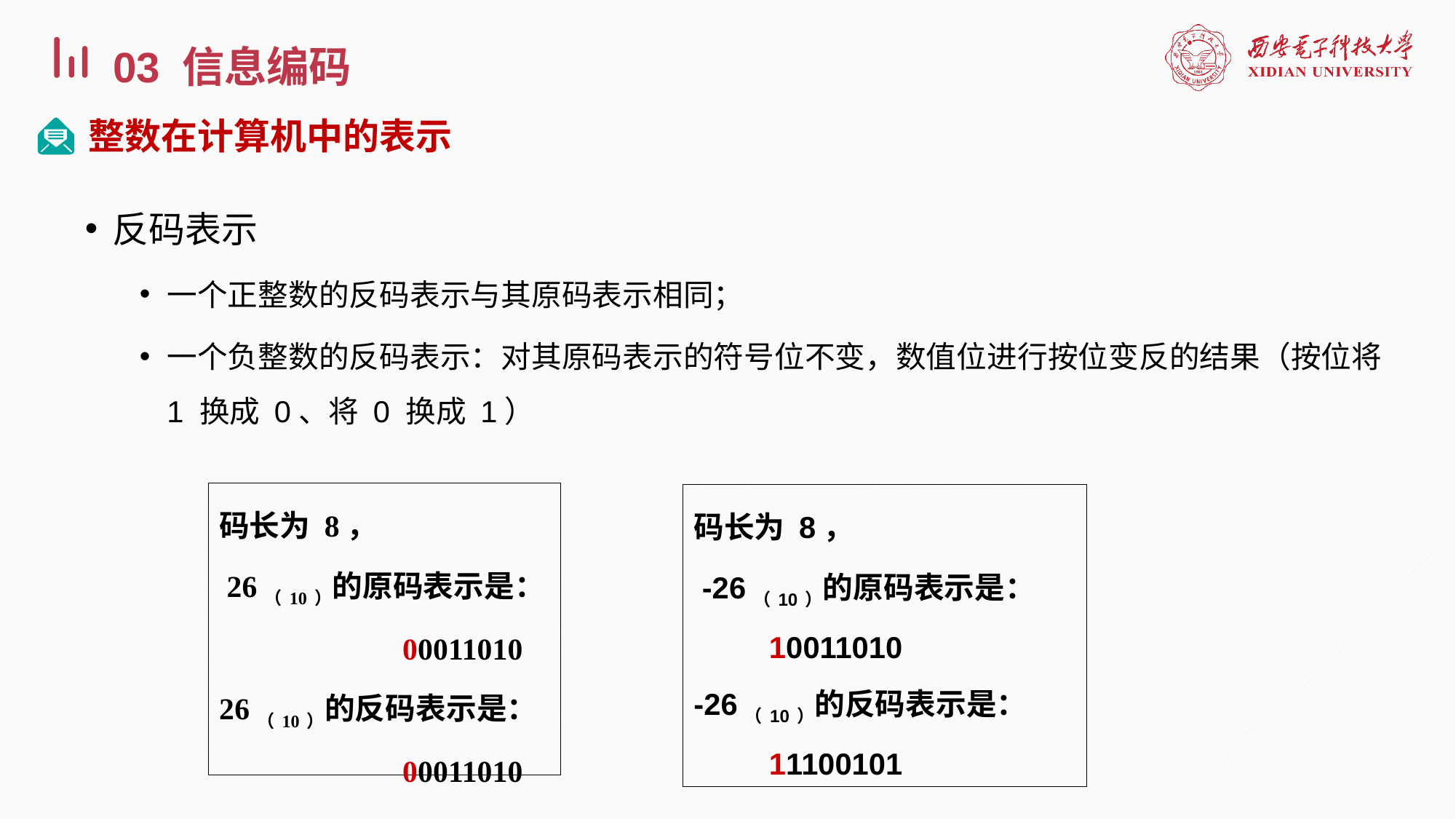

03 信息编码
整数在计算机中的表示

反码表示
一个正整数的反码表示与其原码表示相同；
一个负整数的反码表示：对其原码表示的符号位不变，数值位进行按位变反的结果（按位将 1 换成 0、将 0 换成 1）
码长为 8，
 26（10）的原码表示是：
                        00011010
26（10）的反码表示是：
                        00011010

码长为 8，
 -26（10）的原码表示是：
         10011010
-26（10）的反码表示是：
         11100101